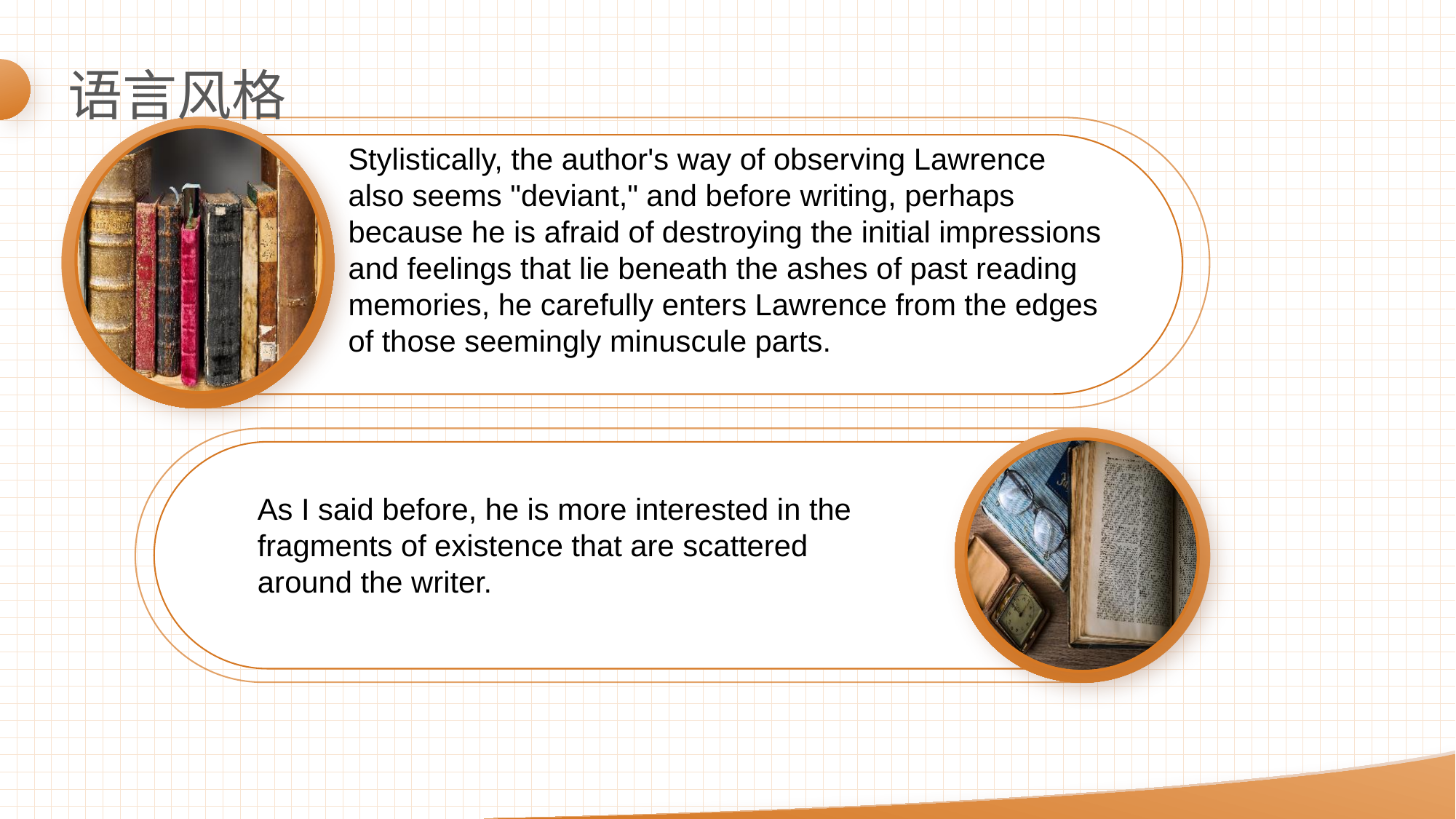

语言风格

Stylistically, the author's way of observing Lawrence also seems "deviant," and before writing, perhaps because he is afraid of destroying the initial impressions and feelings that lie beneath the ashes of past reading memories, he carefully enters Lawrence from the edges of those seemingly minuscule parts.

As I said before, he is more interested in the fragments of existence that are scattered around the writer.